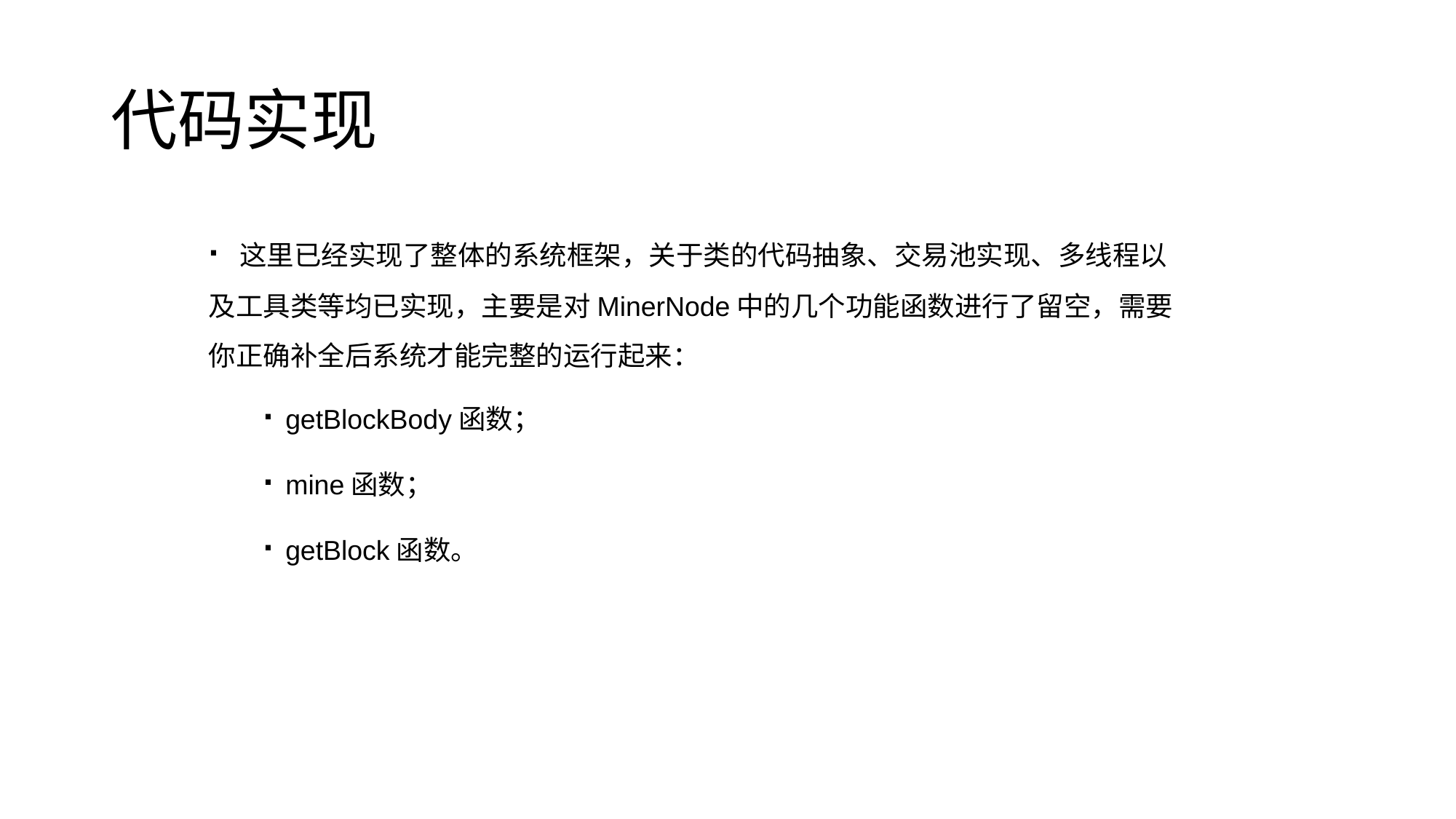

# 代码实现
· 这里已经实现了整体的系统框架，关于类的代码抽象、交易池实现、多线程以及工具类等均已实现，主要是对MinerNode中的几个功能函数进行了留空，需要你正确补全后系统才能完整的运行起来：
· getBlockBody函数；
· mine函数；
· getBlock函数。